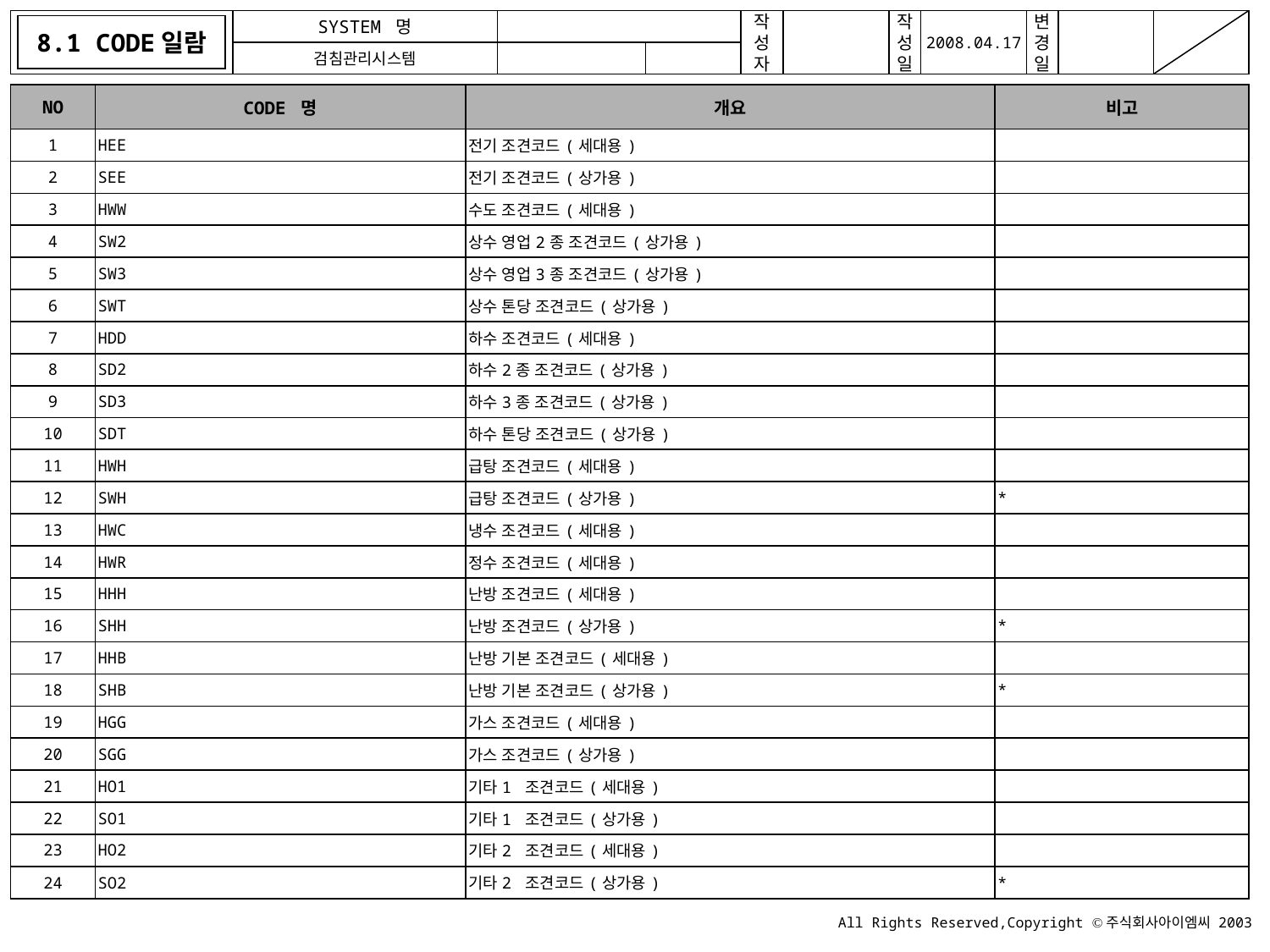

8.1 CODE일람

| NO | CODE 명 | 개요 | 비고 |
| --- | --- | --- | --- |
| 1 | HEE | 전기 조견코드(세대용) |  |
| 2 | SEE | 전기 조견코드(상가용) |  |
| 3 | HWW | 수도 조견코드(세대용) |  |
| 4 | SW2 | 상수 영업2종 조견코드(상가용) |  |
| 5 | SW3 | 상수 영업3종 조견코드(상가용) |  |
| 6 | SWT | 상수 톤당 조견코드(상가용) |  |
| 7 | HDD | 하수 조견코드(세대용) |  |
| 8 | SD2 | 하수2종 조견코드(상가용) |  |
| 9 | SD3 | 하수3종 조견코드(상가용) |  |
| 10 | SDT | 하수 톤당 조견코드(상가용) |  |
| 11 | HWH | 급탕 조견코드(세대용) |  |
| 12 | SWH | 급탕 조견코드(상가용) | \* |
| 13 | HWC | 냉수 조견코드(세대용) |  |
| 14 | HWR | 정수 조견코드(세대용) |  |
| 15 | HHH | 난방 조견코드(세대용) |  |
| 16 | SHH | 난방 조견코드(상가용) | \* |
| 17 | HHB | 난방 기본 조견코드(세대용) |  |
| 18 | SHB | 난방 기본 조견코드(상가용) | \* |
| 19 | HGG | 가스 조견코드(세대용) |  |
| 20 | SGG | 가스 조견코드(상가용) |  |
| 21 | HO1 | 기타1 조견코드(세대용) |  |
| 22 | SO1 | 기타1 조견코드(상가용) |  |
| 23 | HO2 | 기타2 조견코드(세대용) |  |
| 24 | SO2 | 기타2 조견코드(상가용) | \* |